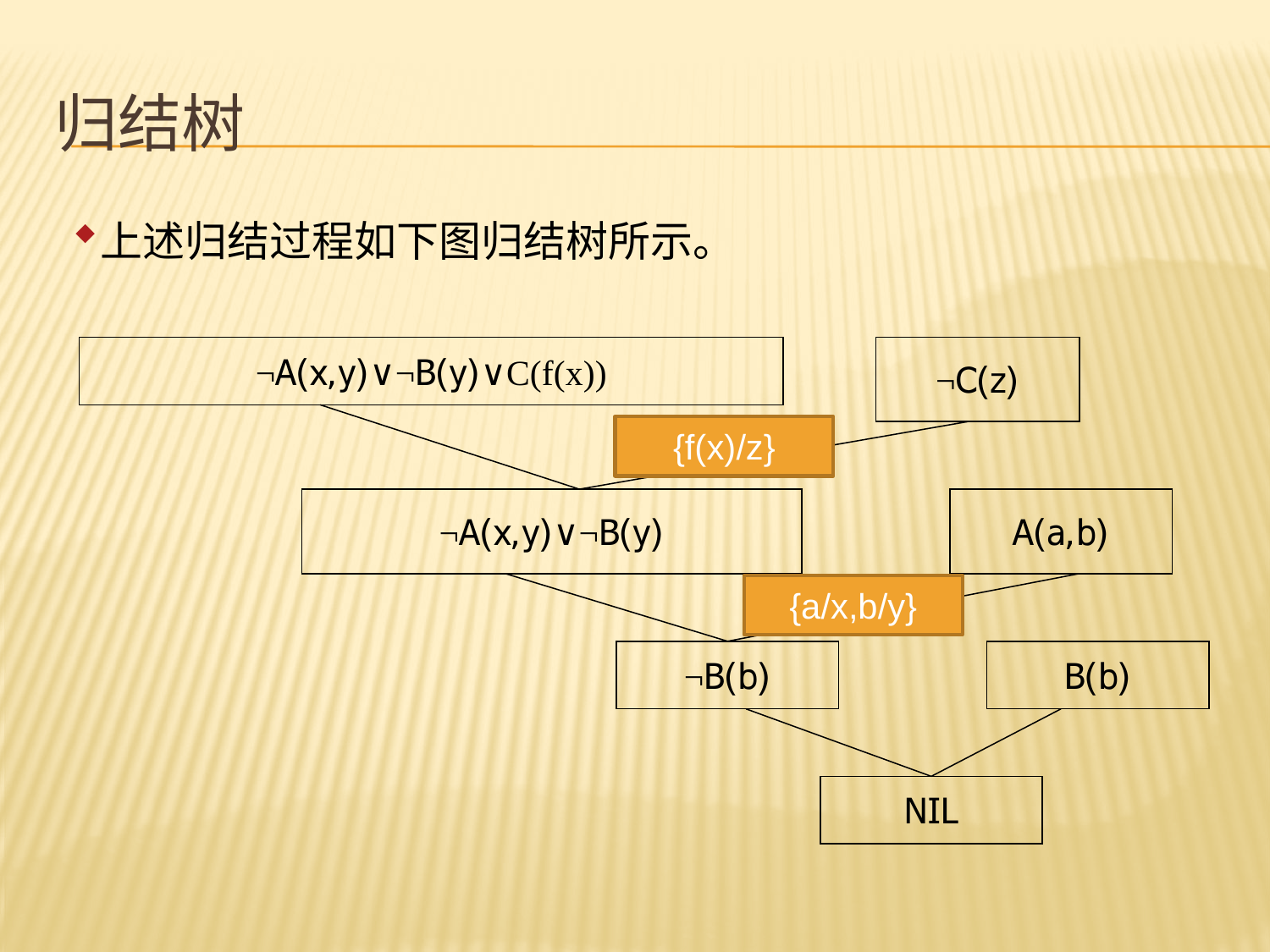

# 归结树
上述归结过程如下图归结树所示。
¬A(x,y)∨¬B(y)∨C(f(x))
¬C(z)

{f(x)/z}

¬A(x,y)∨¬B(y)
A(a,b)

{a/x,b/y}
¬B(b)
B(b)

NIL
38